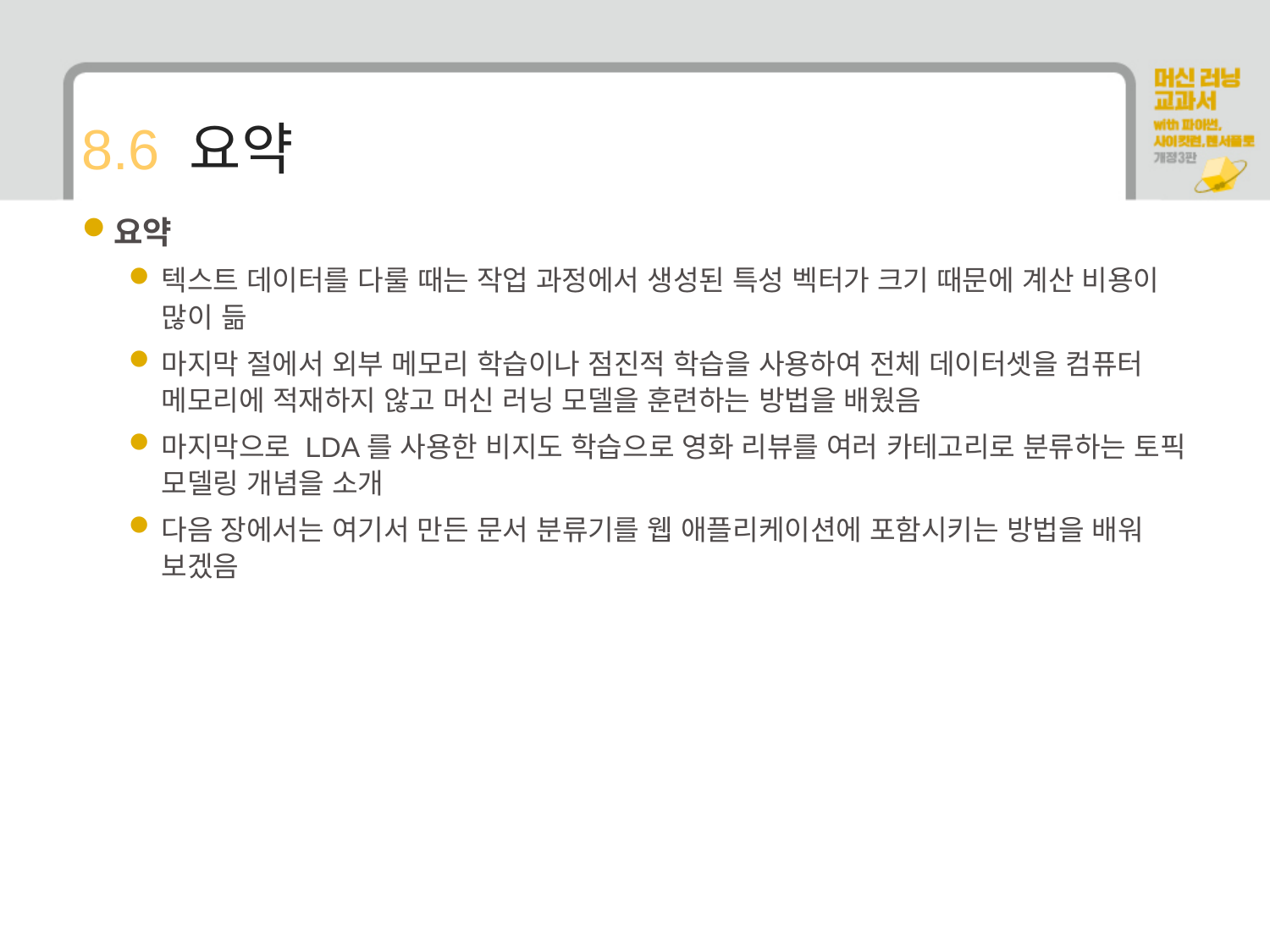

# 8.6 요약
요약
텍스트 데이터를 다룰 때는 작업 과정에서 생성된 특성 벡터가 크기 때문에 계산 비용이 많이 듦
마지막 절에서 외부 메모리 학습이나 점진적 학습을 사용하여 전체 데이터셋을 컴퓨터 메모리에 적재하지 않고 머신 러닝 모델을 훈련하는 방법을 배웠음
마지막으로 LDA를 사용한 비지도 학습으로 영화 리뷰를 여러 카테고리로 분류하는 토픽 모델링 개념을 소개
다음 장에서는 여기서 만든 문서 분류기를 웹 애플리케이션에 포함시키는 방법을 배워 보겠음